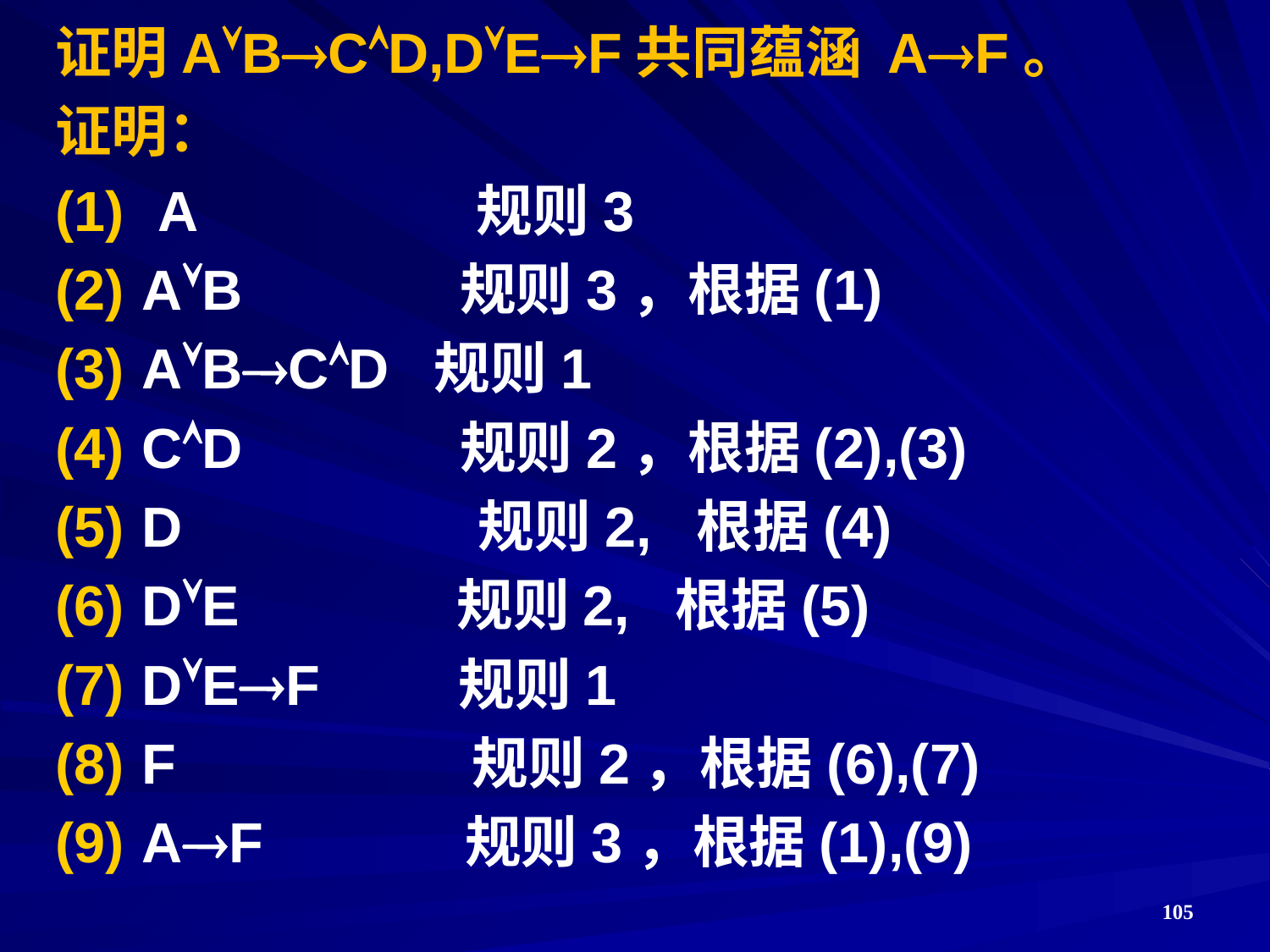

证明A∨B→C∧D,D∨E→F共同蕴涵 A→F。
证明：
  A                 规则3
 A∨B             规则3，根据(1)
 A∨B→C∧D  规则1
 C∧D             规则2，根据(2),(3)
 D                  规则2,  根据(4)
 D∨E             规则2,  根据(5)
 D∨E→F        规则1
 F                  规则2，根据(6),(7)
 A→F            规则3，根据(1),(9)

105